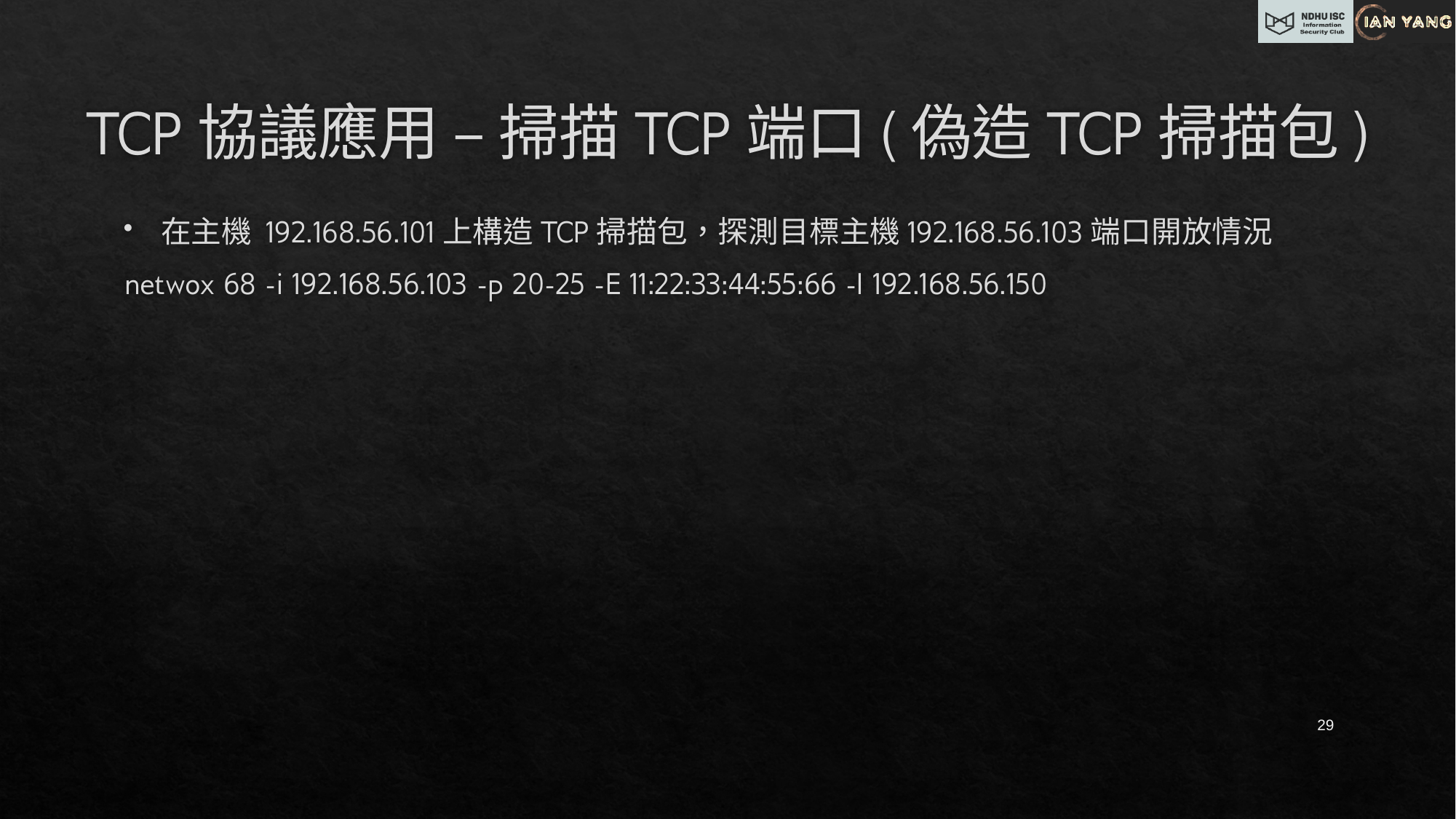

# TCP協議應用 – 掃描TCP端口(偽造TCP掃描包)
在主機 192.168.56.101上構造TCP掃描包，探測目標主機192.168.56.103端口開放情況
netwox 68 -i 192.168.56.103 -p 20-25 -E 11:22:33:44:55:66 -I 192.168.56.150
29